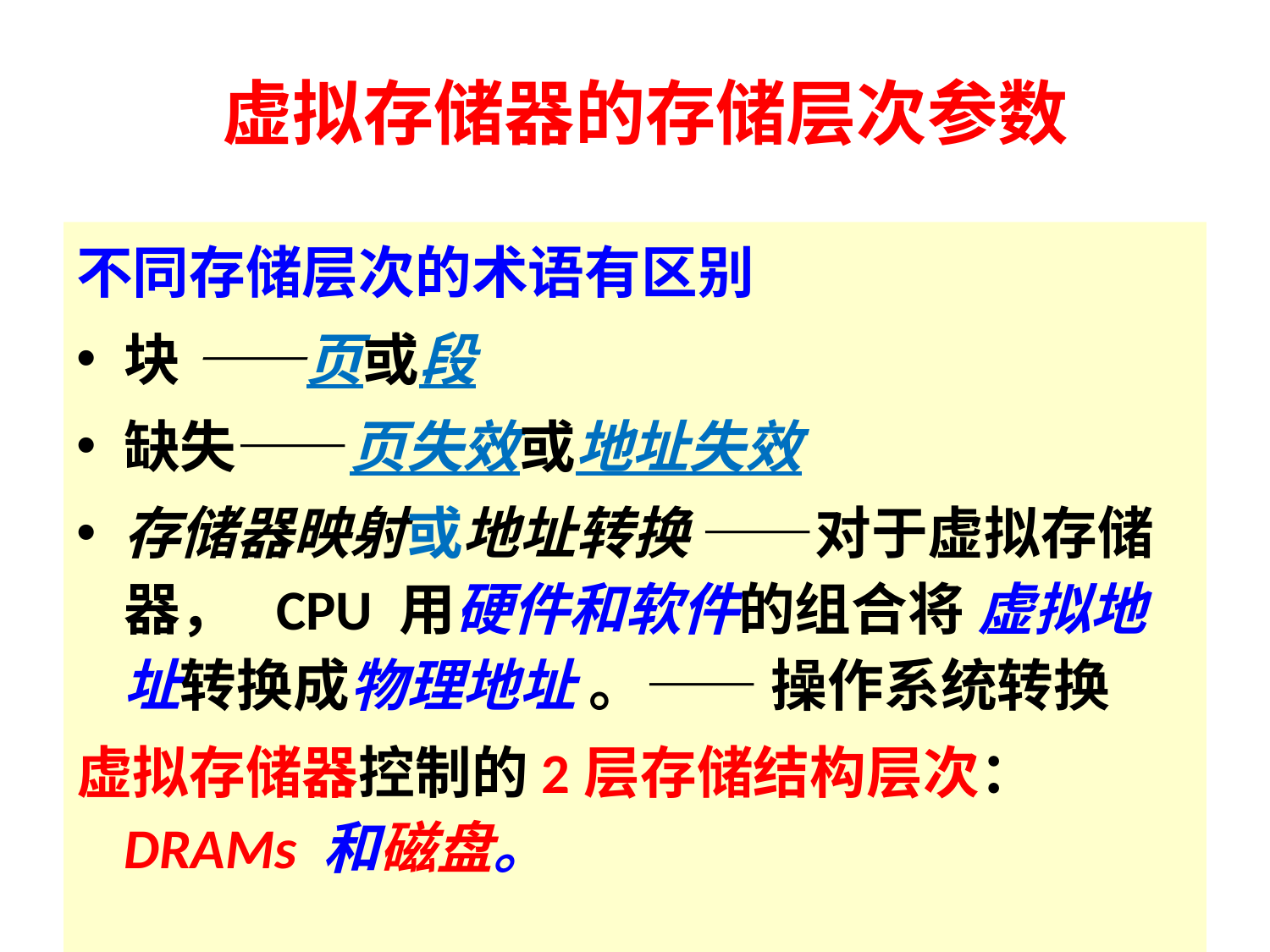

# 虚拟存储器的存储层次参数
不同存储层次的术语有区别
块 ——页或段
缺失——页失效或地址失效
存储器映射或地址转换 ——对于虚拟存储器，  CPU 用硬件和软件的组合将 虚拟地址转换成物理地址 。—— 操作系统转换
虚拟存储器控制的2层存储结构层次： DRAMs 和磁盘。
24